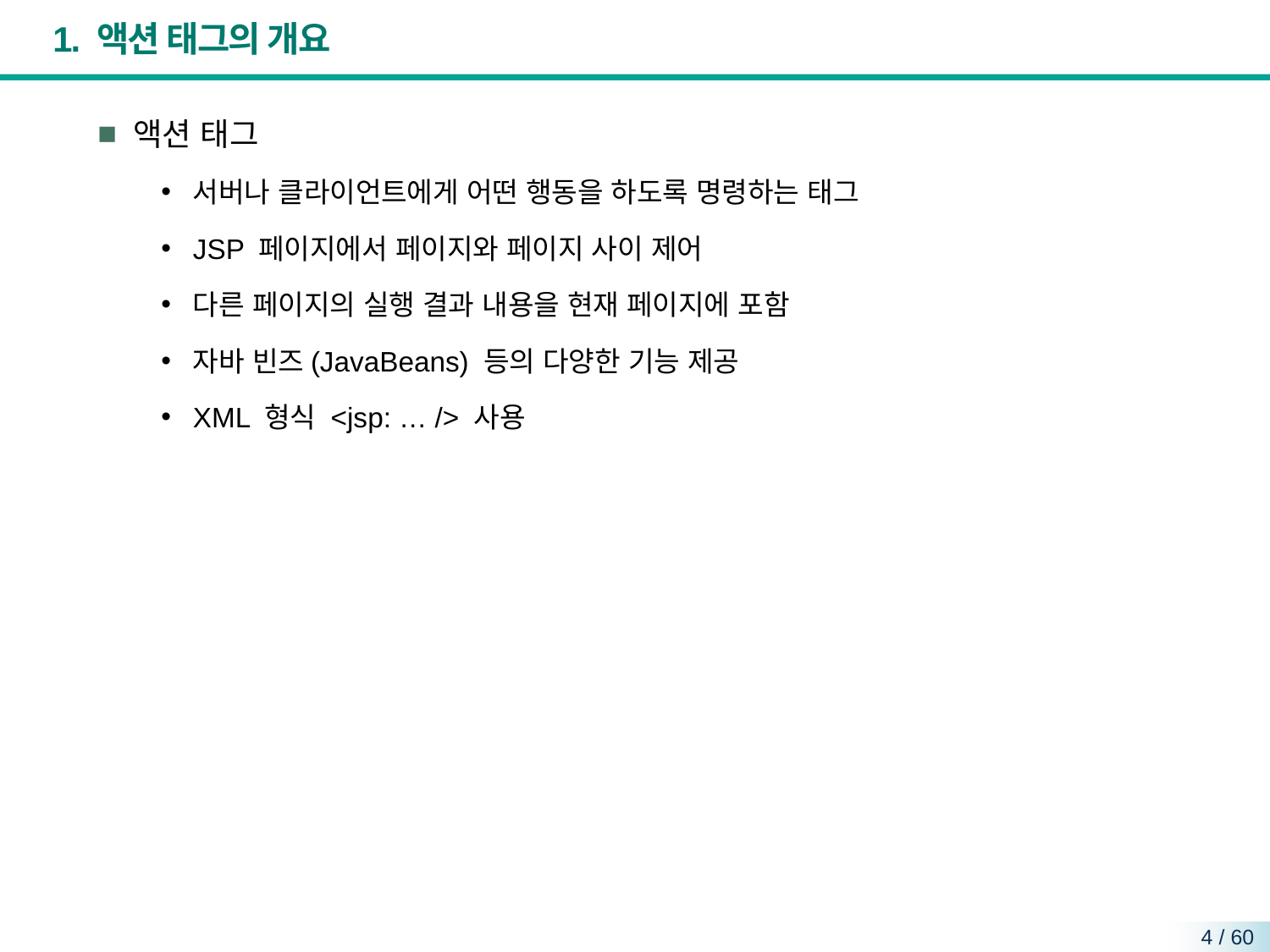

# 1. 액션 태그의 개요
액션 태그
서버나 클라이언트에게 어떤 행동을 하도록 명령하는 태그
JSP 페이지에서 페이지와 페이지 사이 제어
다른 페이지의 실행 결과 내용을 현재 페이지에 포함
자바 빈즈(JavaBeans) 등의 다양한 기능 제공
XML 형식 <jsp: … /> 사용